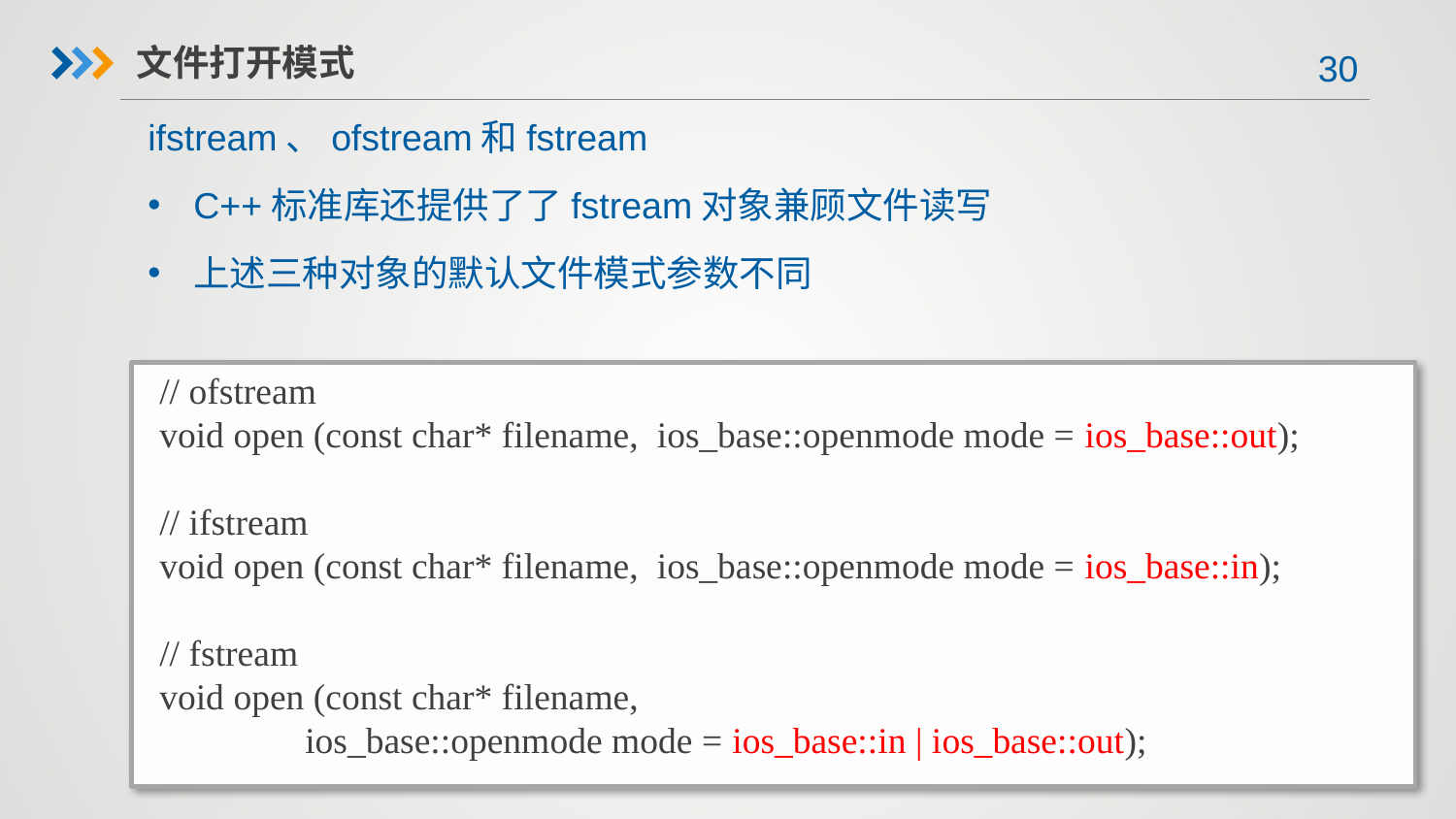

文件打开模式
ifstream、ofstream和fstream
C++标准库还提供了了fstream对象兼顾文件读写
上述三种对象的默认文件模式参数不同
// ofstream
void open (const char* filename,  ios_base::openmode mode = ios_base::out);

// ifstream
void open (const char* filename,  ios_base::openmode mode = ios_base::in);

// fstream
void open (const char* filename,
	ios_base::openmode mode = ios_base::in | ios_base::out);